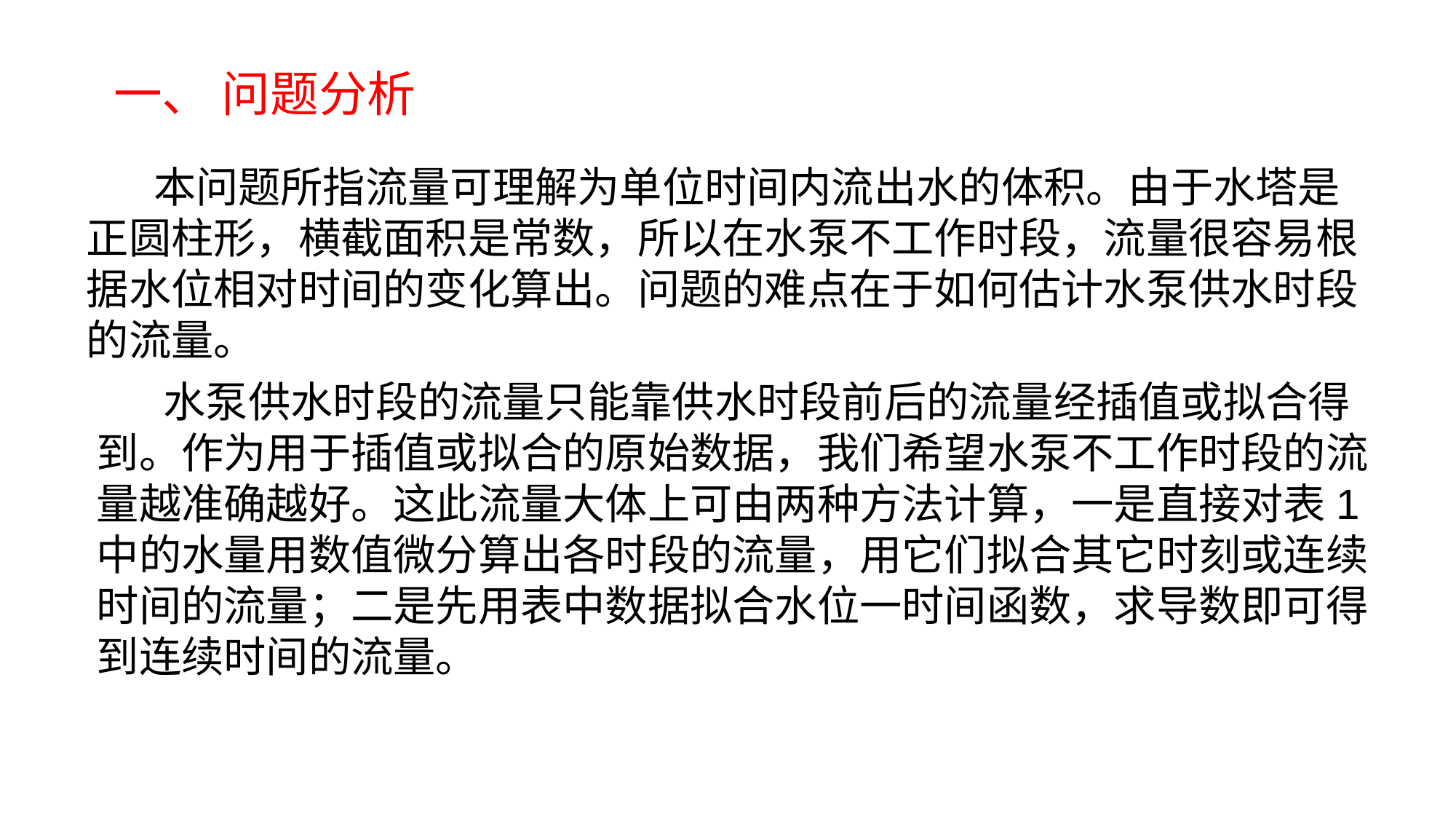

一、 问题分析
      本问题所指流量可理解为单位时间内流出水的体积。由于水塔是正圆柱形，横截面积是常数，所以在水泵不工作时段，流量很容易根据水位相对时间的变化算出。问题的难点在于如何估计水泵供水时段的流量。
      水泵供水时段的流量只能靠供水时段前后的流量经插值或拟合得到。作为用于插值或拟合的原始数据，我们希望水泵不工作时段的流量越准确越好。这此流量大体上可由两种方法计算，一是直接对表1中的水量用数值微分算出各时段的流量，用它们拟合其它时刻或连续时间的流量；二是先用表中数据拟合水位一时间函数，求导数即可得到连续时间的流量。